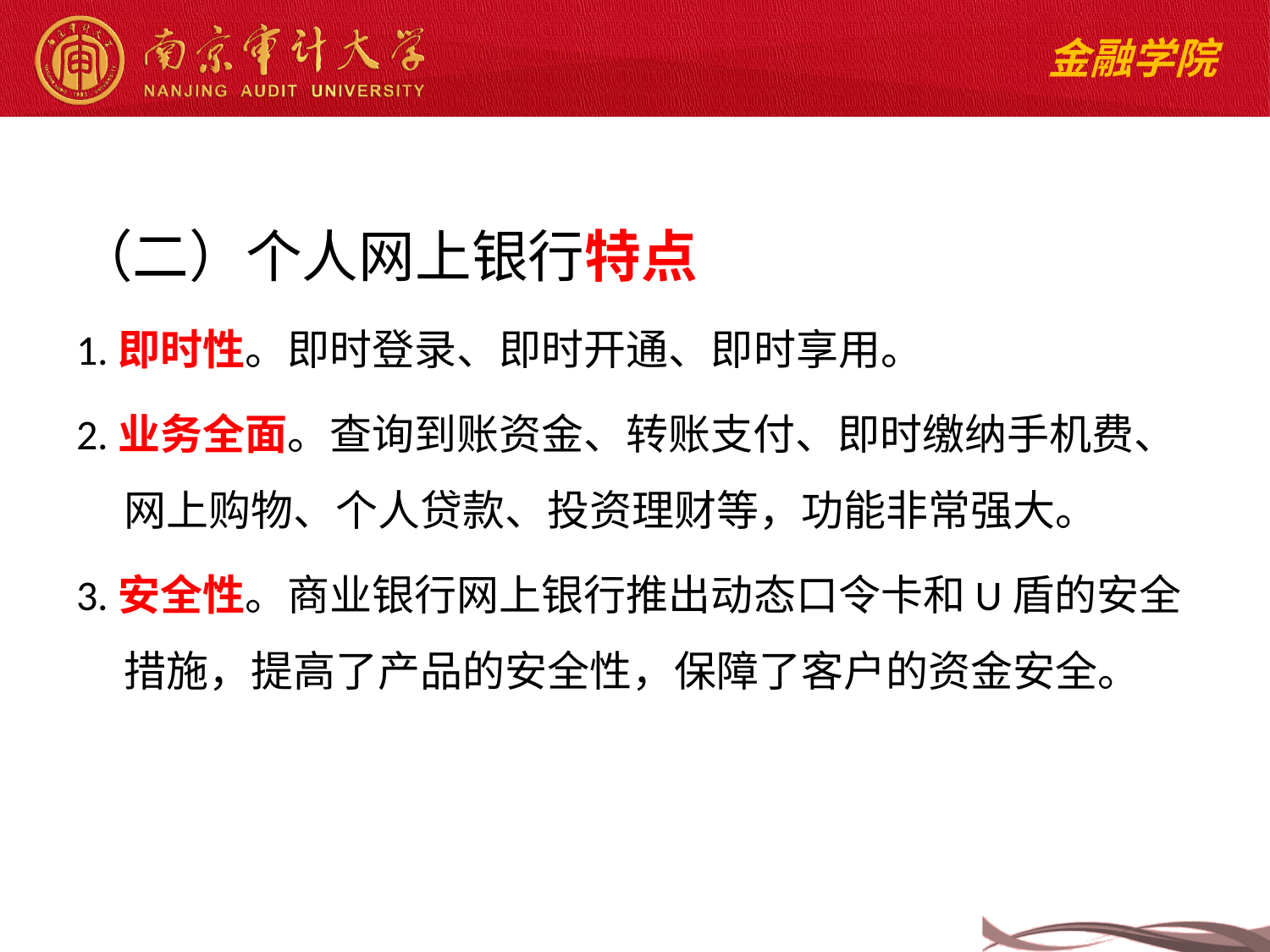

（二）个人网上银行特点
1.即时性。即时登录、即时开通、即时享用。
2.业务全面。查询到账资金、转账支付、即时缴纳手机费、网上购物、个人贷款、投资理财等，功能非常强大。
3.安全性。商业银行网上银行推出动态口令卡和U盾的安全措施，提高了产品的安全性，保障了客户的资金安全。